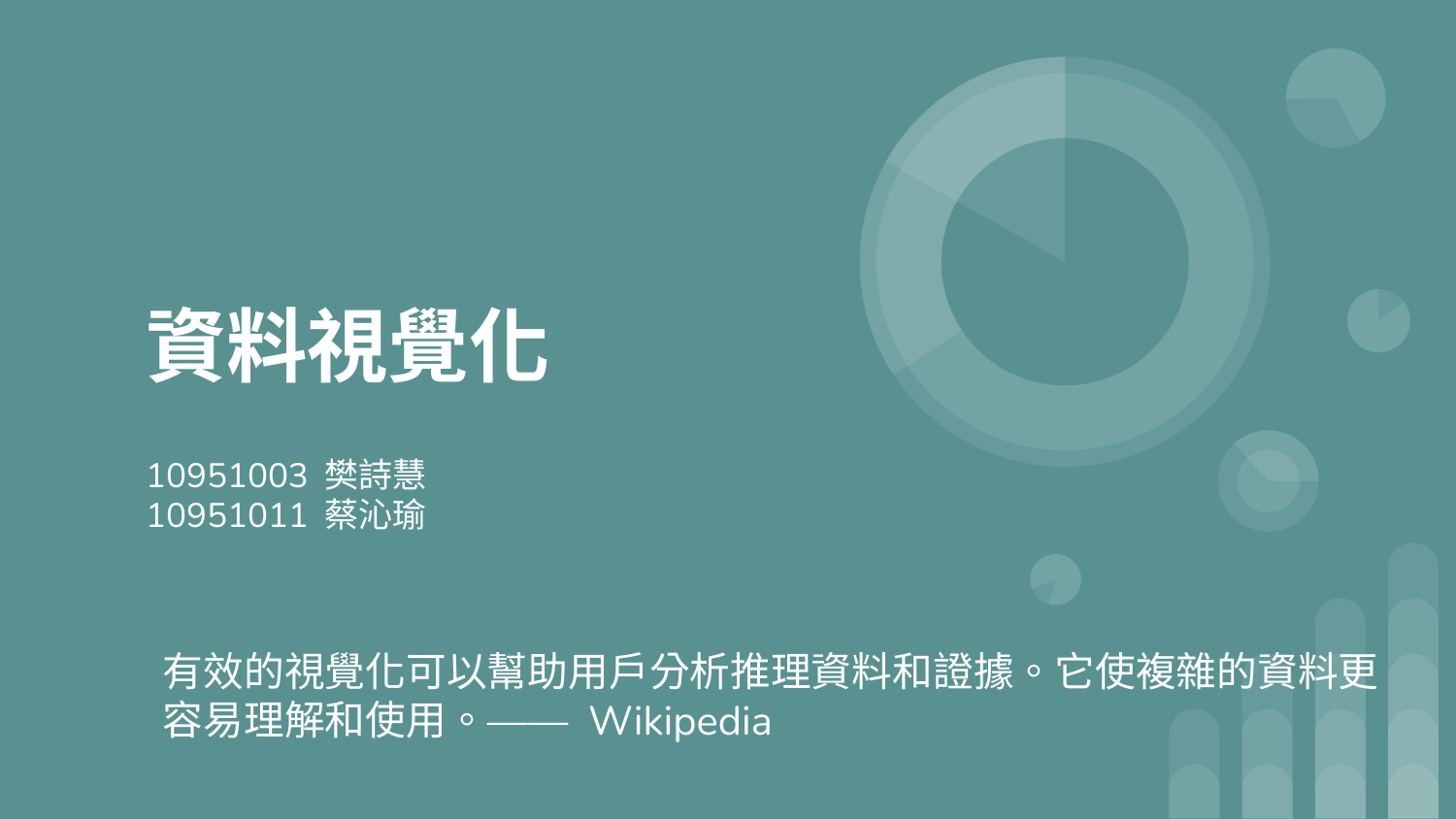

# 資料視覺化
10951003 樊詩慧
10951011 蔡沁瑜
有效的視覺化可以幫助用戶分析推理資料和證據。它使複雜的資料更容易理解和使用。—— Wikipedia